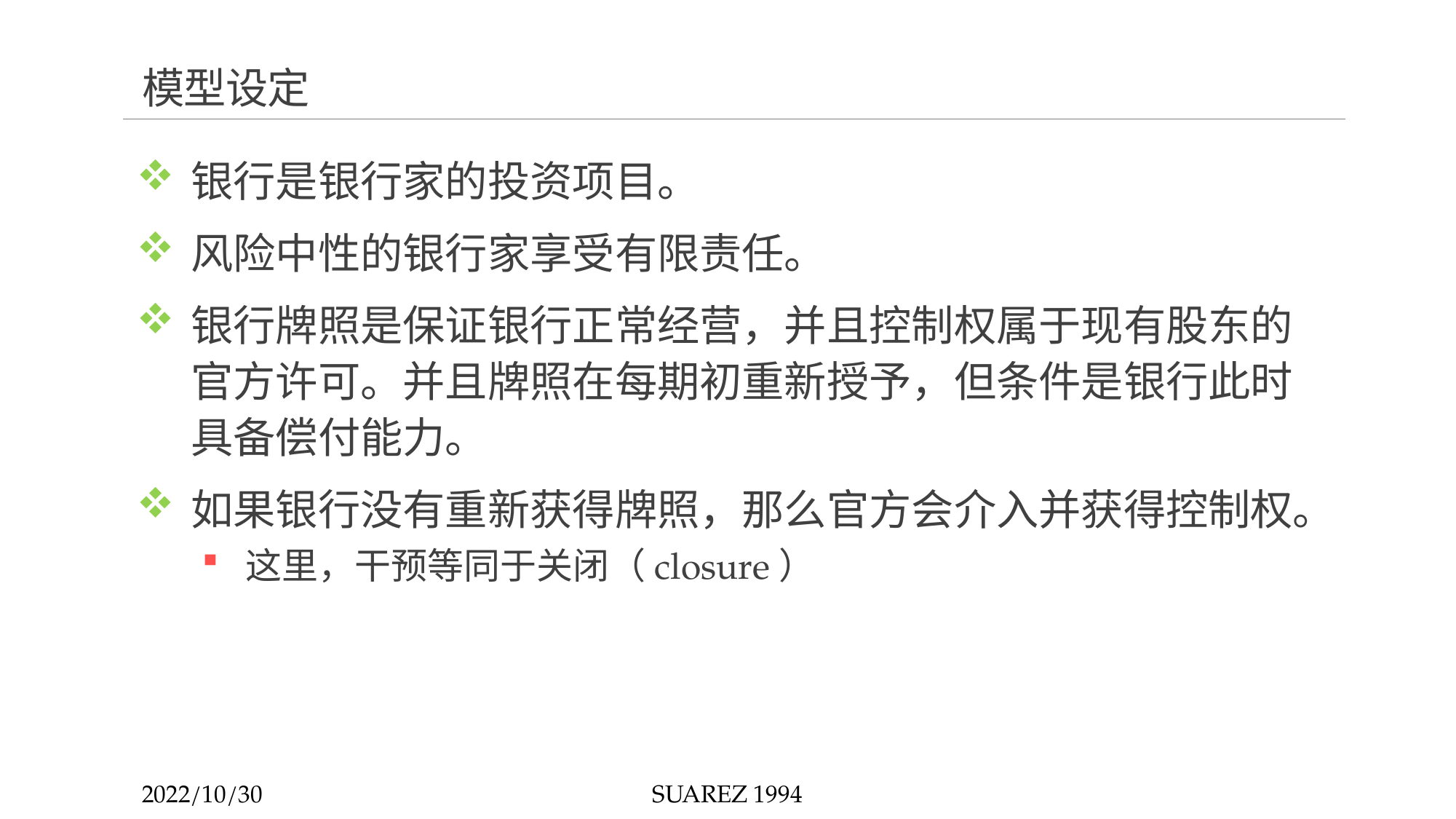

# 模型设定
银行是银行家的投资项目。
风险中性的银行家享受有限责任。
银行牌照是保证银行正常经营，并且控制权属于现有股东的官方许可。并且牌照在每期初重新授予，但条件是银行此时具备偿付能力。
如果银行没有重新获得牌照，那么官方会介入并获得控制权。
这里，干预等同于关闭（closure）

2022/10/30
Suarez 1994